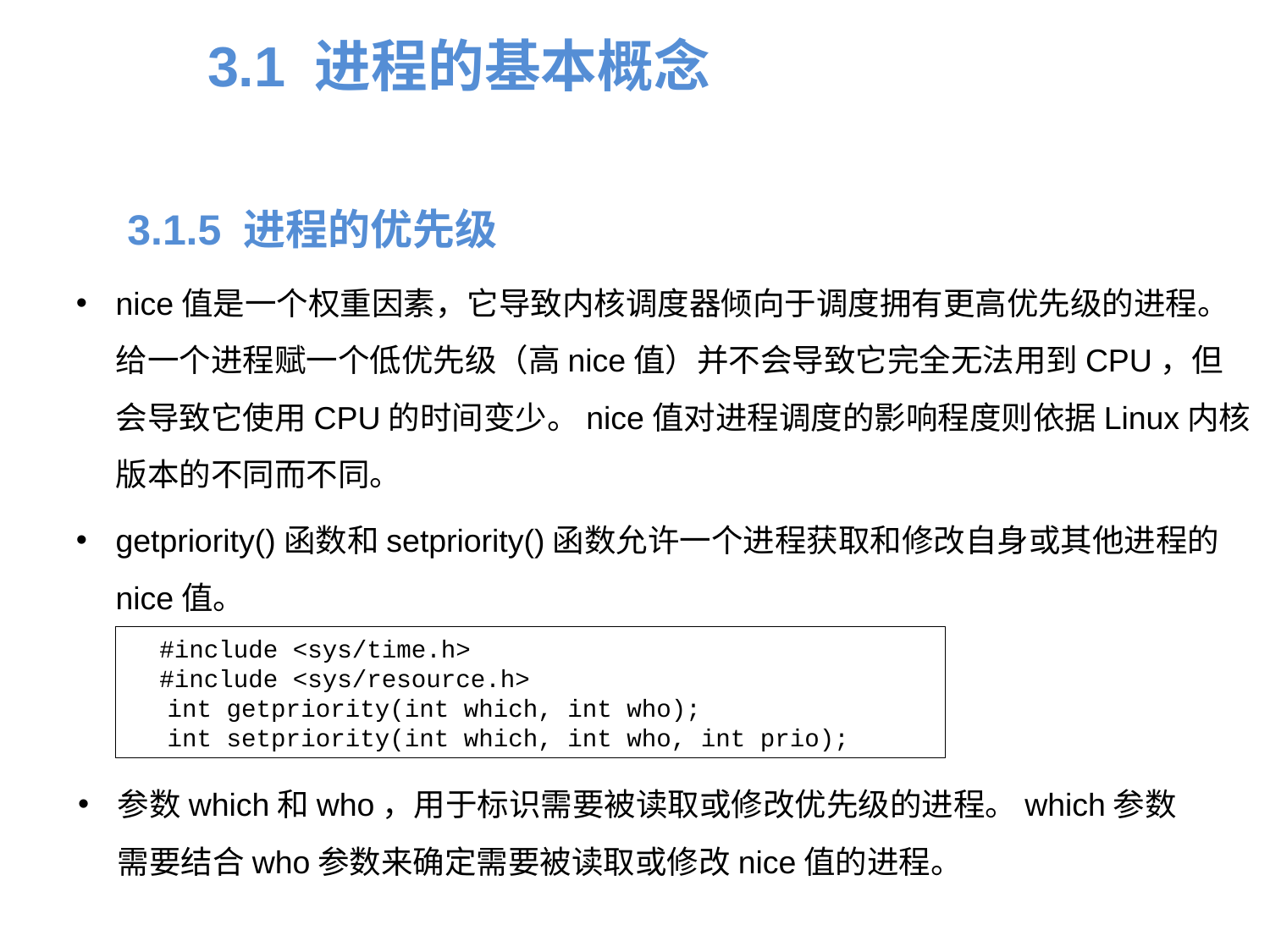

3.1 进程的基本概念
3.1.5 进程的优先级
nice值是一个权重因素，它导致内核调度器倾向于调度拥有更高优先级的进程。给一个进程赋一个低优先级（高nice值）并不会导致它完全无法用到CPU，但会导致它使用CPU的时间变少。nice值对进程调度的影响程度则依据Linux内核版本的不同而不同。
getpriority()函数和setpriority()函数允许一个进程获取和修改自身或其他进程的nice值。
#include <sys/time.h>
#include <sys/resource.h>
int getpriority(int which, int who);
int setpriority(int which, int who, int prio);
参数which和who，用于标识需要被读取或修改优先级的进程。which参数需要结合who参数来确定需要被读取或修改nice值的进程。